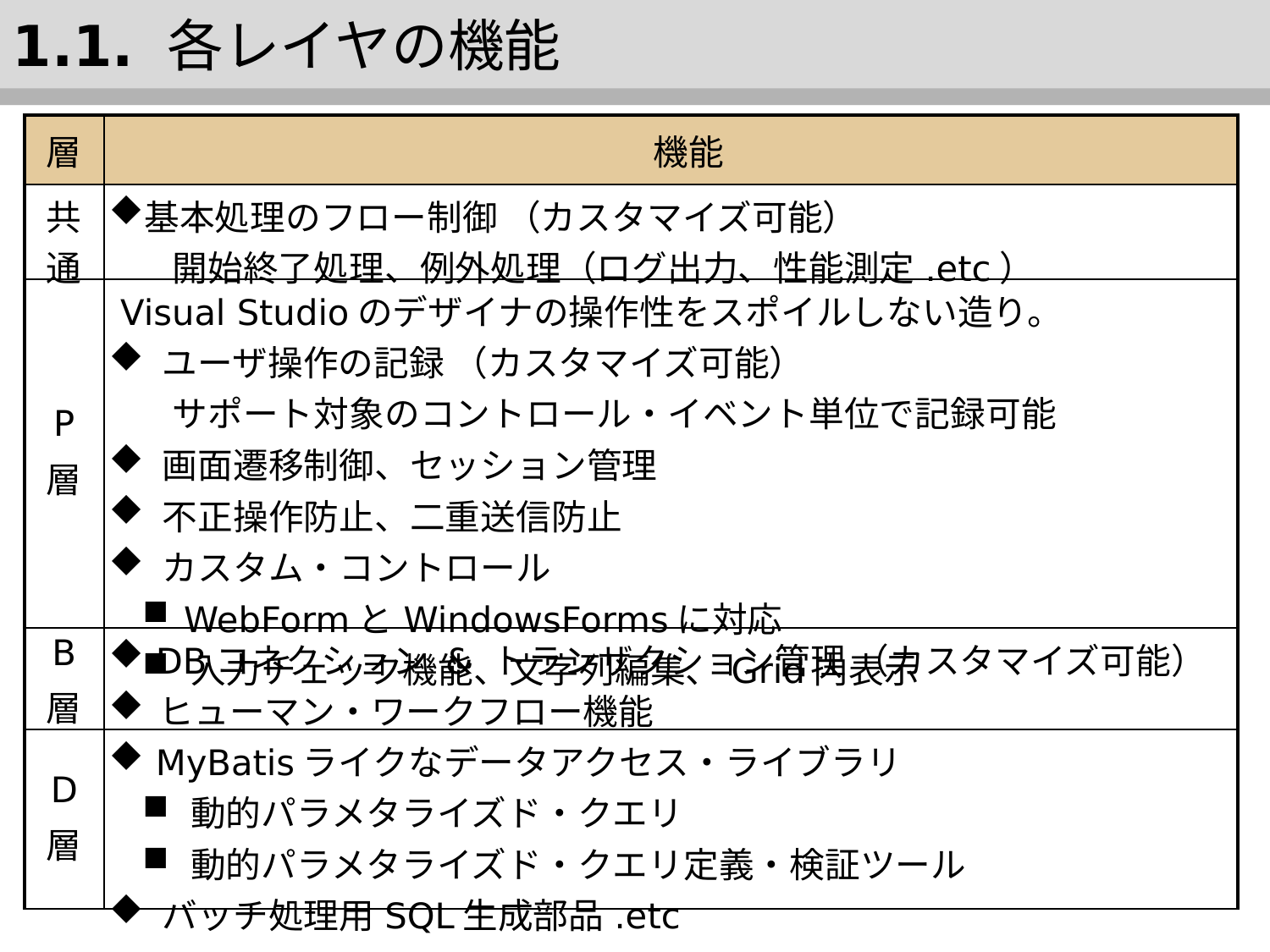

1.1. 各レイヤの機能
| 層 | 機能 |
| --- | --- |
| 共通 | 基本処理のフロー制御 （カスタマイズ可能） 開始終了処理、例外処理（ログ出力、性能測定.etc） |
| P 層 | Visual Studioのデザイナの操作性をスポイルしない造り。 ユーザ操作の記録 （カスタマイズ可能） サポート対象のコントロール・イベント単位で記録可能 画面遷移制御、セッション管理 不正操作防止、二重送信防止 カスタム・コントロール WebFormとWindowsFormsに対応 入力チェック機能、文字列編集、Grid内表示 |
| B 層 | DBコネクション & トランザクション管理 （カスタマイズ可能） ヒューマン・ワークフロー機能 |
| D 層 | MyBatisライクなデータアクセス・ライブラリ 動的パラメタライズド・クエリ 動的パラメタライズド・クエリ定義・検証ツール バッチ処理用SQL生成部品.etc |